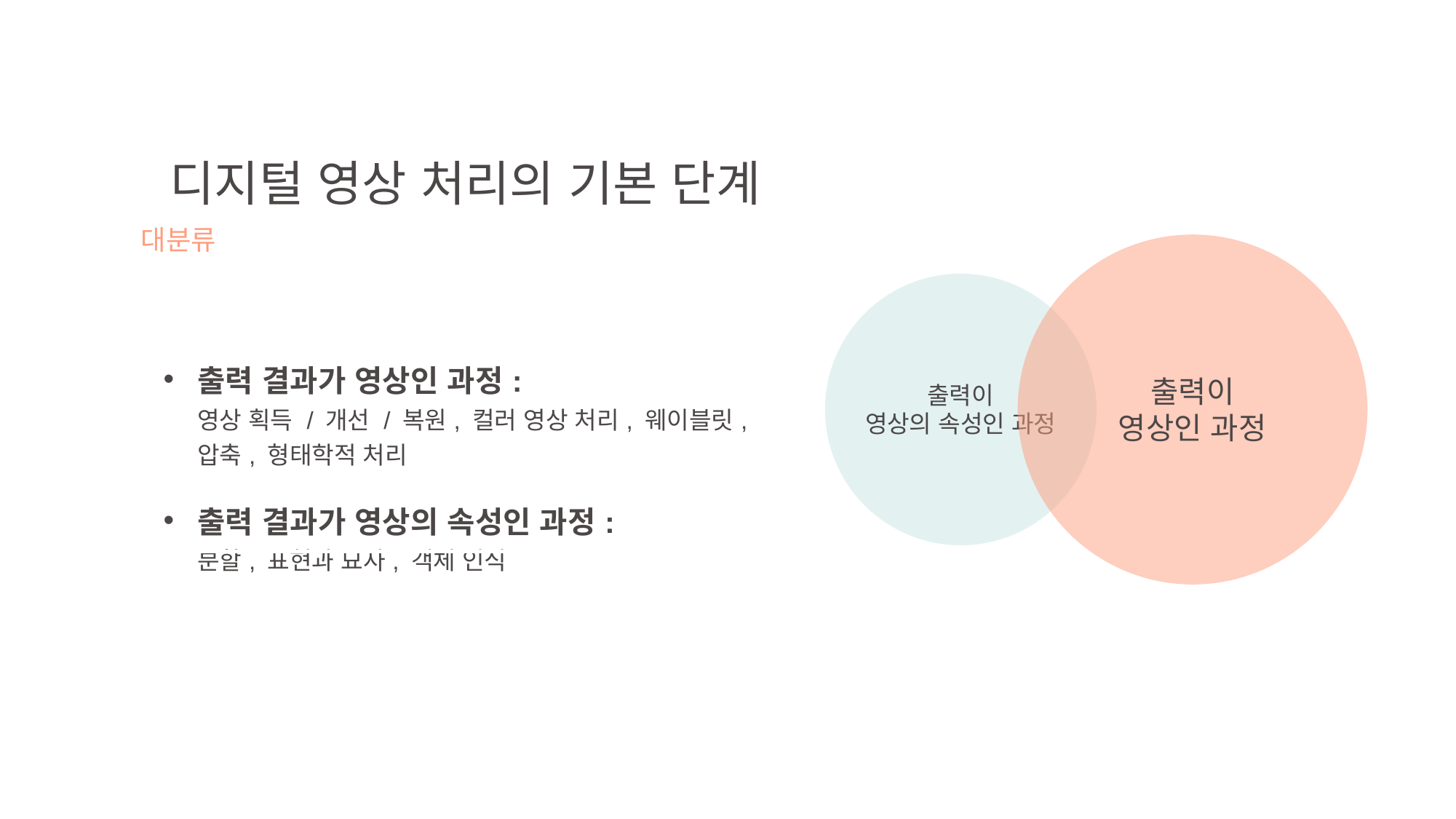

디지털 영상 처리의 기본 단계
대분류

출력이
영상인 과정

출력이
영상의 속성인 과정
|  | 출력 결과가 영상인 과정: 영상 획득 / 개선 / 복원, 컬러 영상 처리, 웨이블릿, 압축, 형태학적 처리 출력 결과가 영상의 속성인 과정: 분할, 표현과 묘사, 객체 인식 |
| --- | --- |